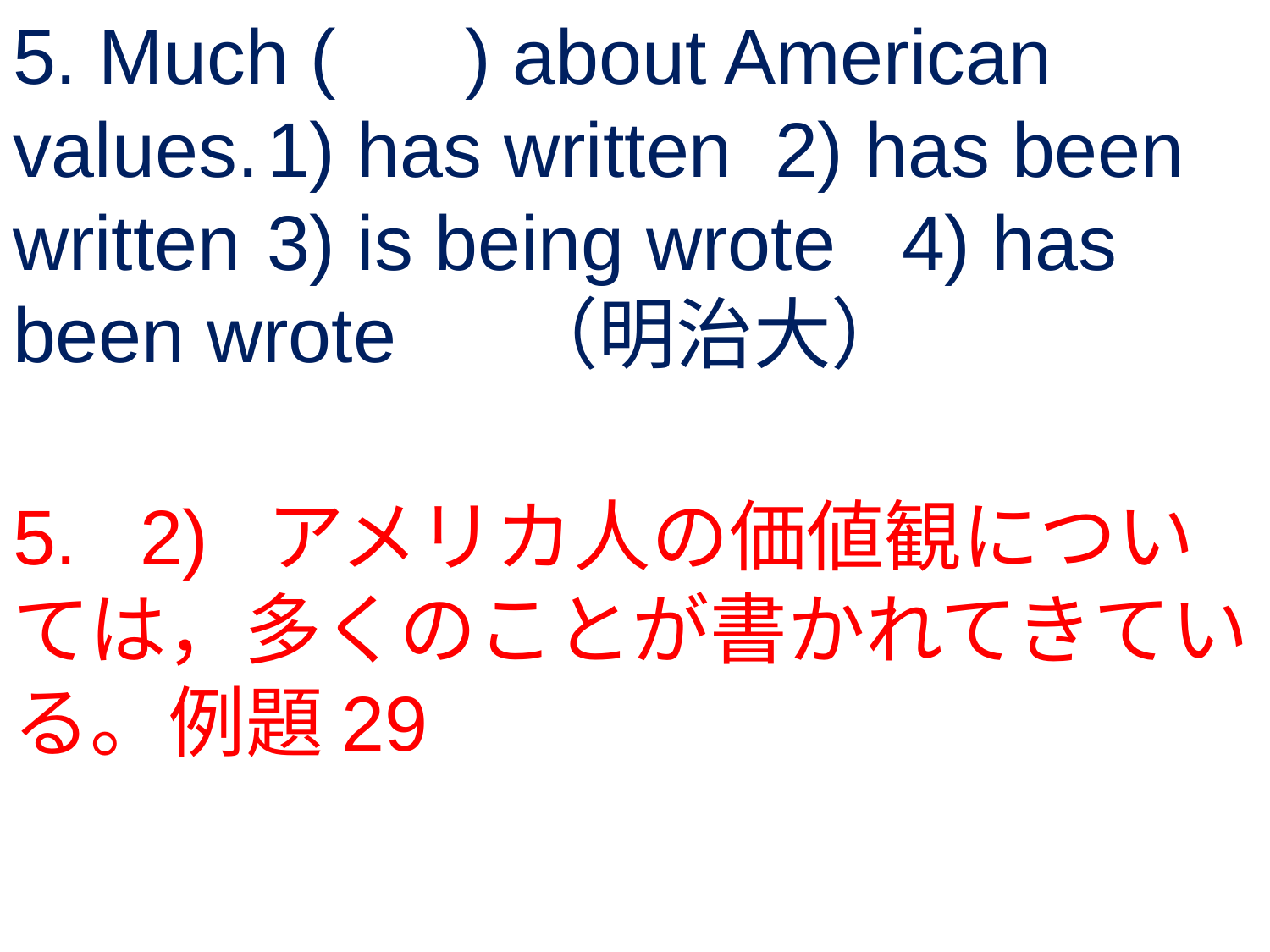

# 5. Much (      ) about American values.	1) has written	2) has been written	3) is being wrote	4) has been wrote	（明治大）
5.	2) 	アメリカ人の価値観については，多くのことが書かれてきている。例題29